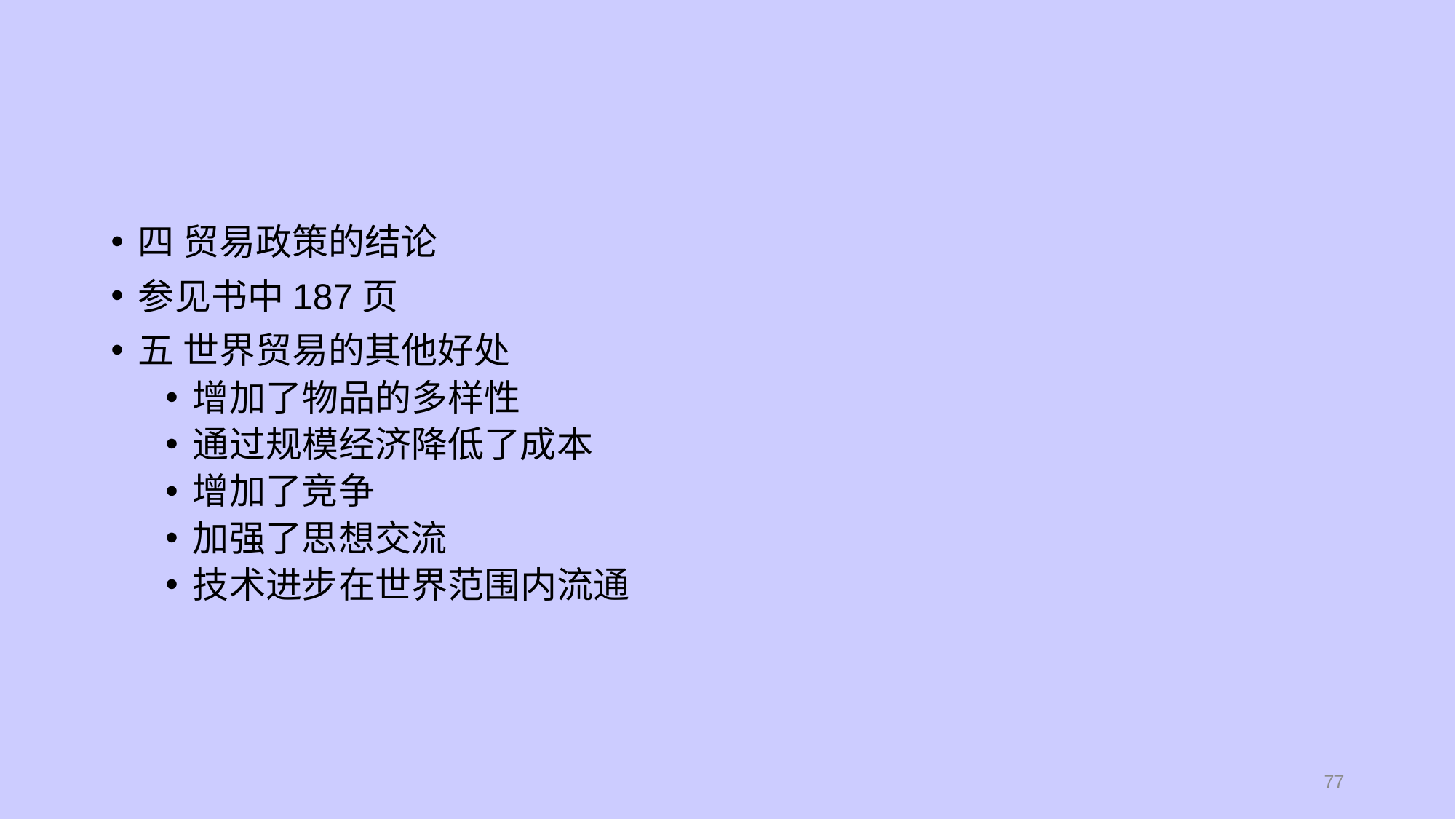

#
四 贸易政策的结论
参见书中187页
五 世界贸易的其他好处
增加了物品的多样性
通过规模经济降低了成本
增加了竞争
加强了思想交流
技术进步在世界范围内流通

77